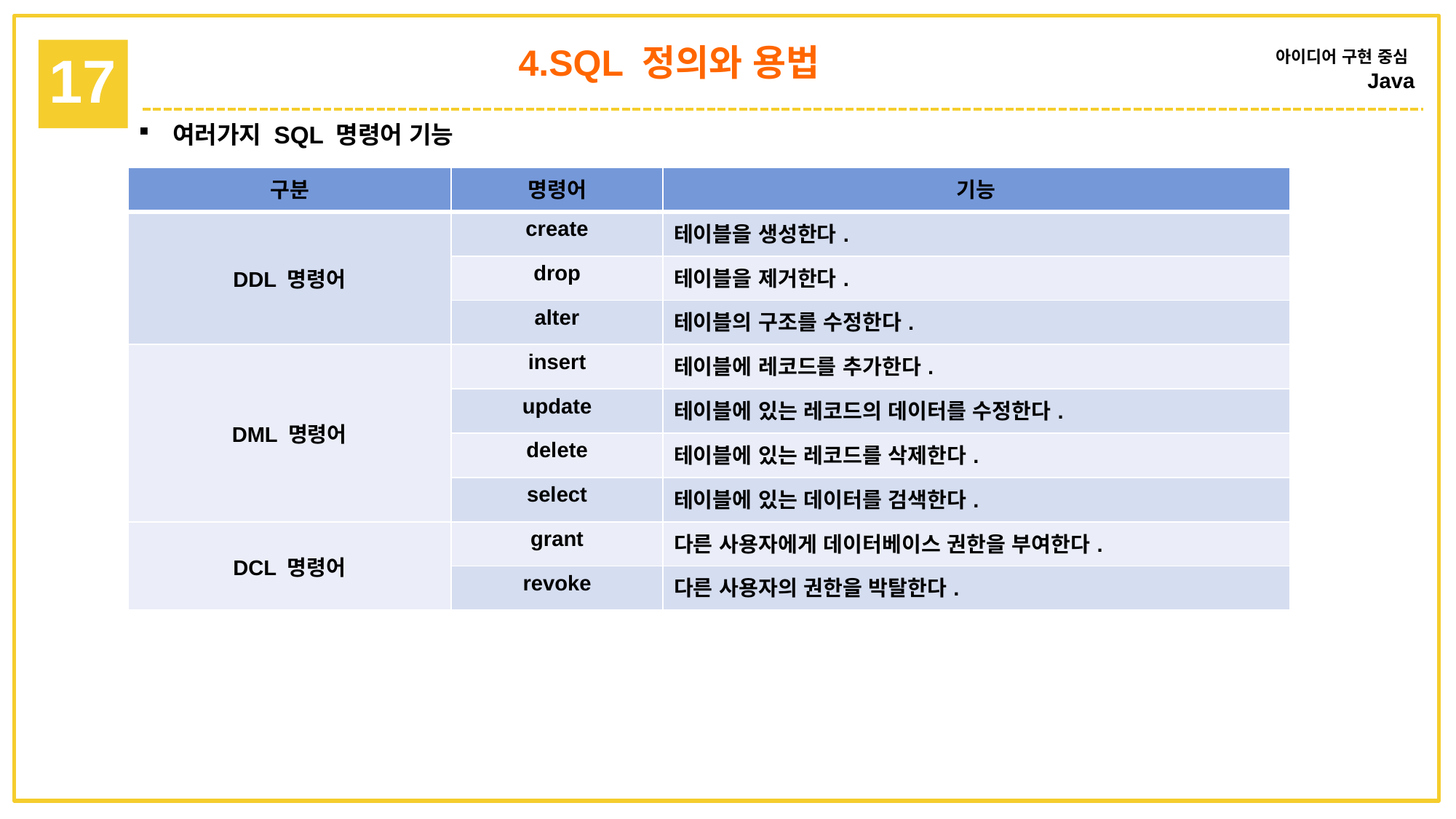

4.SQL 정의와 용법
아이디어 구현 중심
Java
17

여러가지 SQL 명령어 기능
| 구분 | 명령어 | 기능 |
| --- | --- | --- |
| DDL 명령어 | create | 테이블을 생성한다. |
|  | drop | 테이블을 제거한다. |
|  | alter | 테이블의 구조를 수정한다. |
| DML 명령어 | insert | 테이블에 레코드를 추가한다. |
|  | update | 테이블에 있는 레코드의 데이터를 수정한다. |
|  | delete | 테이블에 있는 레코드를 삭제한다. |
|  | select | 테이블에 있는 데이터를 검색한다. |
| DCL 명령어 | grant | 다른 사용자에게 데이터베이스 권한을 부여한다. |
|  | revoke | 다른 사용자의 권한을 박탈한다. |